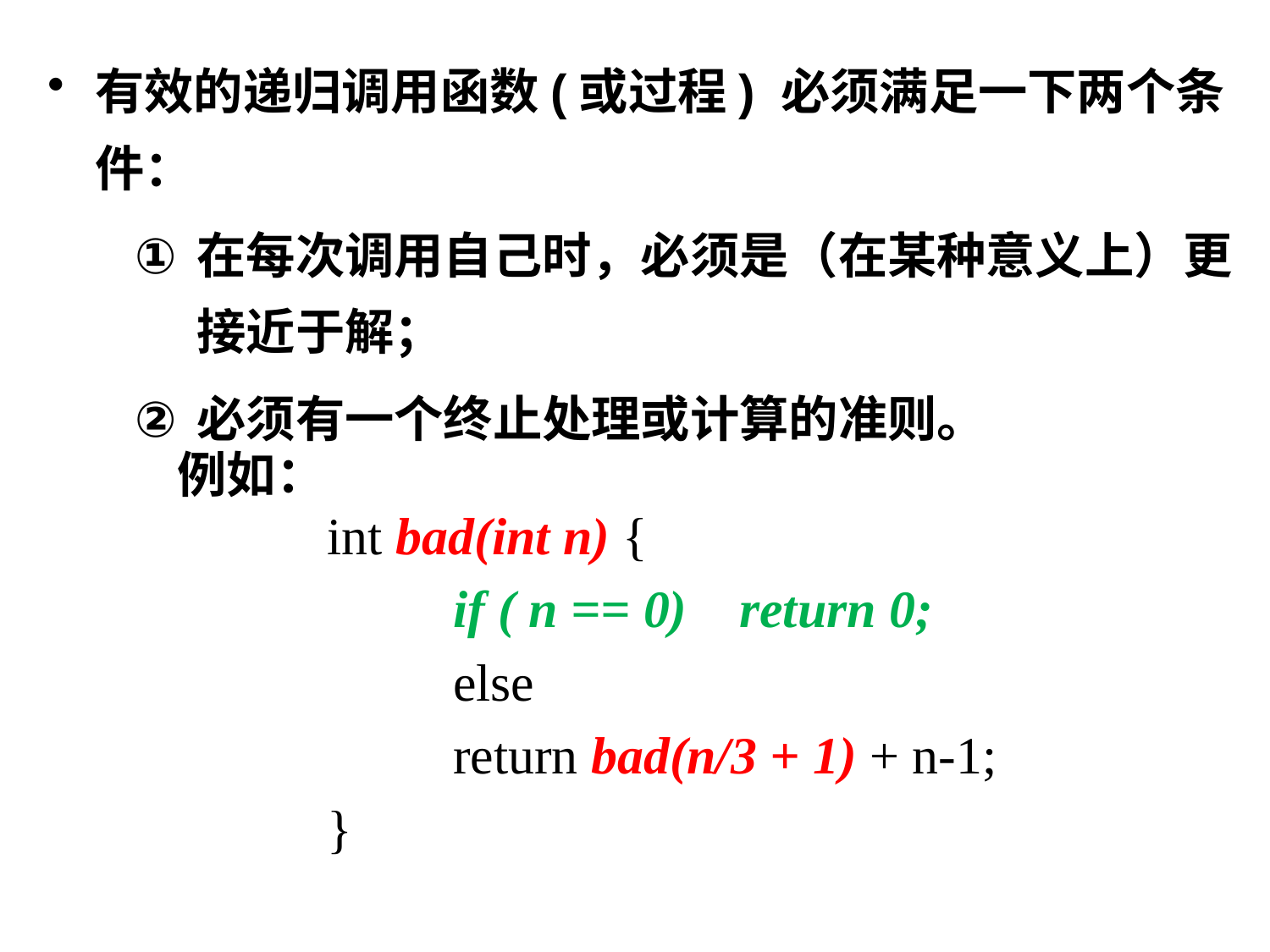

有效的递归调用函数(或过程) 必须满足一下两个条件：
在每次调用自己时，必须是（在某种意义上）更接近于解；
必须有一个终止处理或计算的准则。
例如：
int bad(int n) {
	if ( n == 0)    return 0;
	else
		return bad(n/3 + 1) + n-1;
}